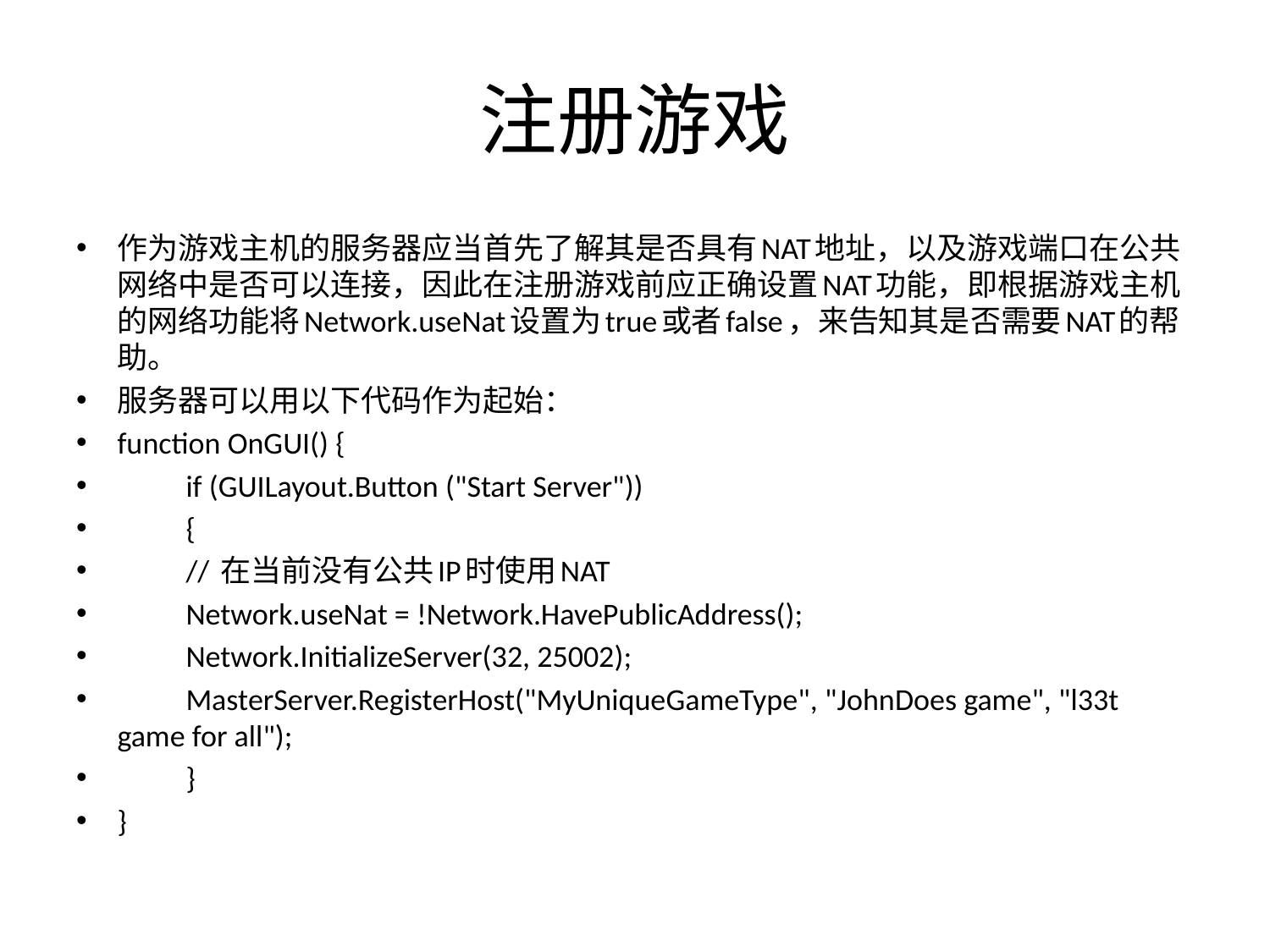

# 注册游戏
作为游戏主机的服务器应当首先了解其是否具有NAT地址，以及游戏端口在公共网络中是否可以连接，因此在注册游戏前应正确设置NAT功能，即根据游戏主机的网络功能将Network.useNat设置为true或者false，来告知其是否需要NAT的帮助。
服务器可以用以下代码作为起始：
function OnGUI() {
	if (GUILayout.Button ("Start Server"))
	{
		// 在当前没有公共IP时使用NAT
		Network.useNat = !Network.HavePublicAddress();
		Network.InitializeServer(32, 25002);
		MasterServer.RegisterHost("MyUniqueGameType", "JohnDoes game", "l33t game for all");
	}
}